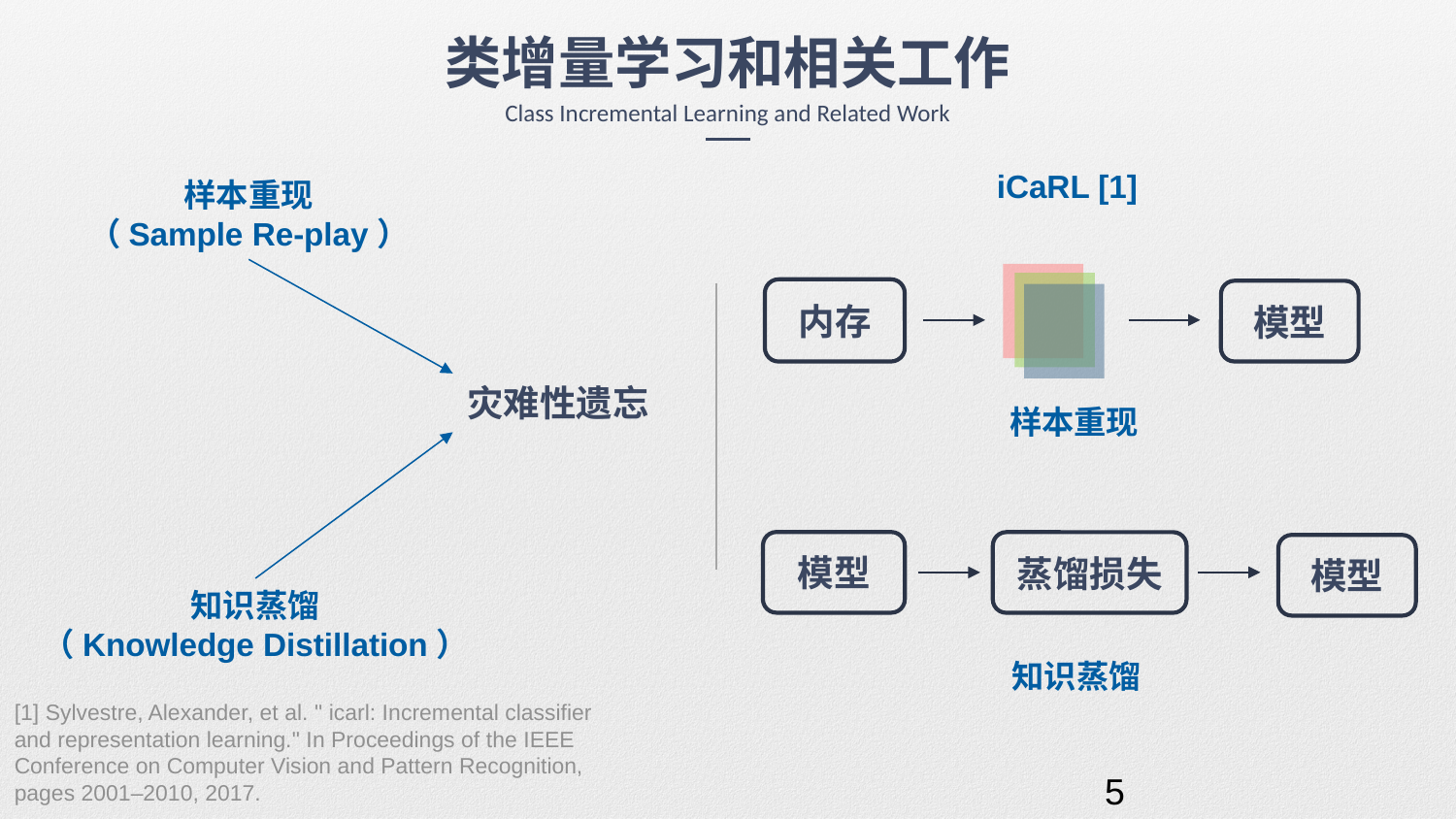

类增量学习和相关工作
Class Incremental Learning and Related Work
iCaRL [1]
样本重现
（Sample Re-play）

内存
模型
灾难性遗忘
样本重现
模型
蒸馏损失
模型
知识蒸馏
（Knowledge Distillation）
知识蒸馏
[1] Sylvestre, Alexander, et al. " icarl: Incremental classifier and representation learning." In Proceedings of the IEEE Conference on Computer Vision and Pattern Recognition, pages 2001–2010, 2017.
5